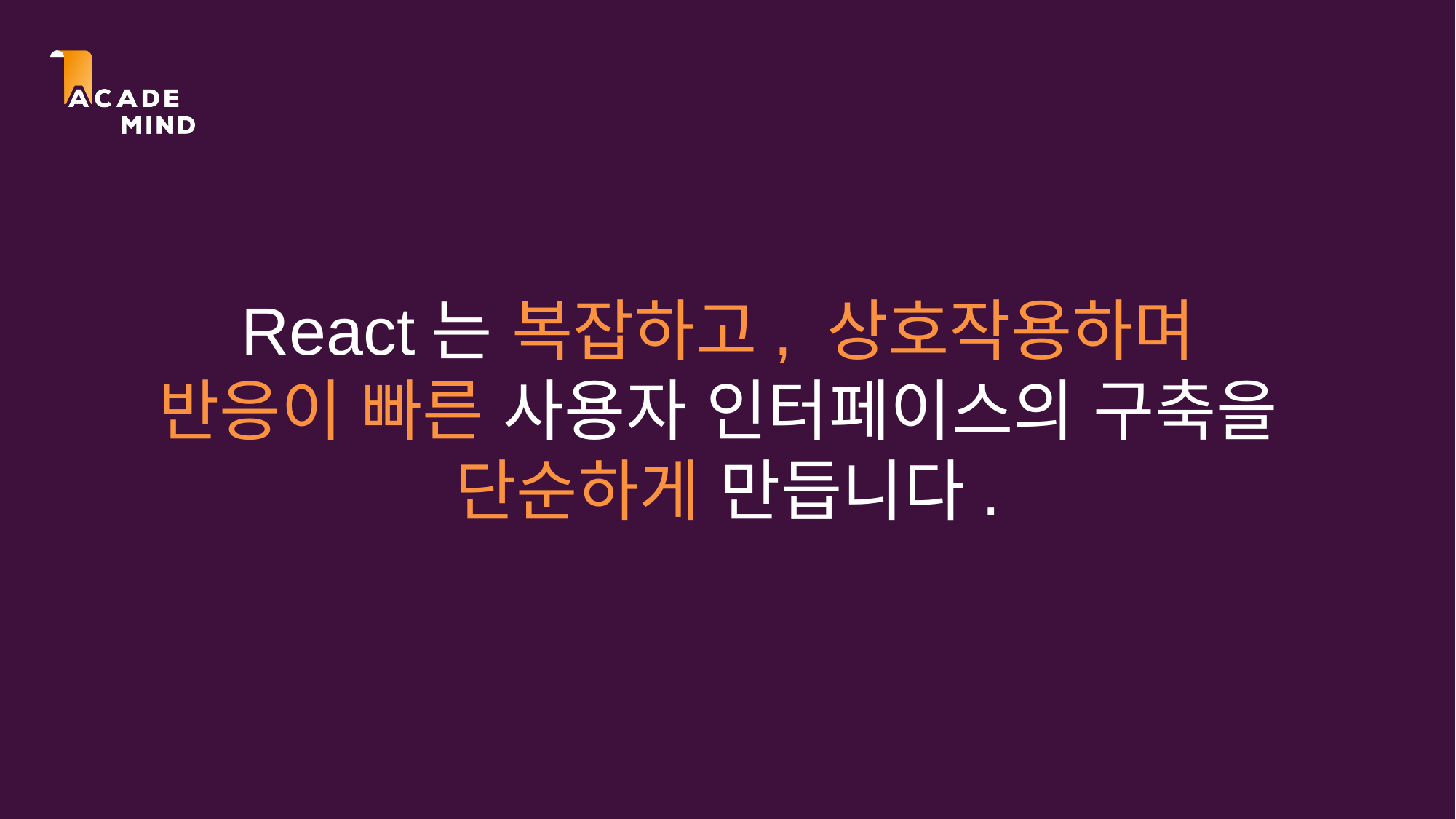

React는 복잡하고, 상호작용하며
반응이 빠른 사용자 인터페이스의 구축을
단순하게 만듭니다.